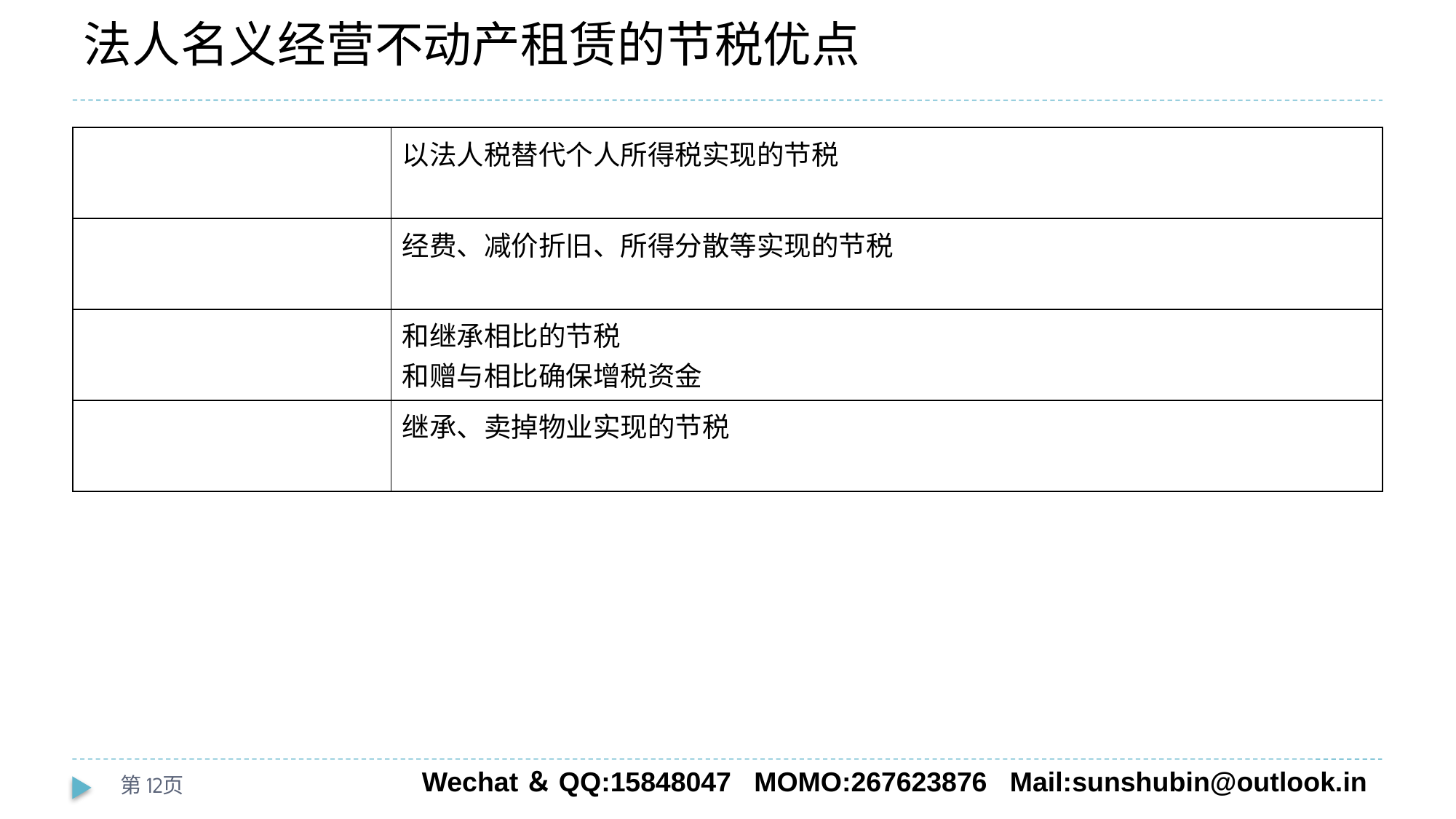

# 法人名义经营不动产租赁的节税优点
|  | 以法人税替代个人所得税实现的节税 |
| --- | --- |
|  | 经费、减价折旧、所得分散等实现的节税 |
|  | 和继承相比的节税 和赠与相比确保增税资金 |
|  | 继承、卖掉物业实现的节税 |
第12页